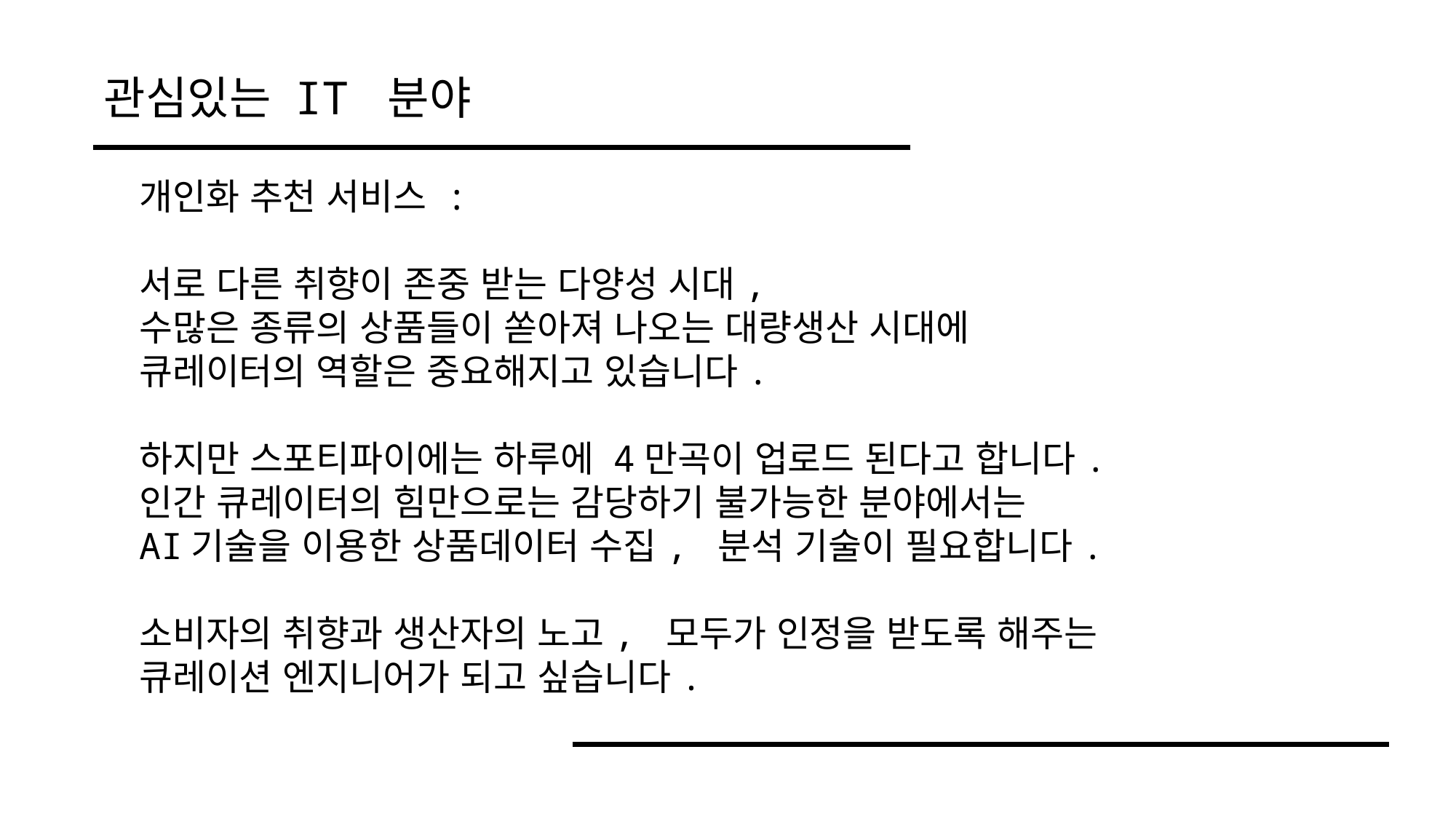

관심있는 IT 분야
개인화 추천 서비스 :

서로 다른 취향이 존중 받는 다양성 시대,
수많은 종류의 상품들이 쏟아져 나오는 대량생산 시대에
큐레이터의 역할은 중요해지고 있습니다.

하지만 스포티파이에는 하루에 4만곡이 업로드 된다고 합니다.
인간 큐레이터의 힘만으로는 감당하기 불가능한 분야에서는
AI기술을 이용한 상품데이터 수집, 분석 기술이 필요합니다.

소비자의 취향과 생산자의 노고, 모두가 인정을 받도록 해주는
큐레이션 엔지니어가 되고 싶습니다.